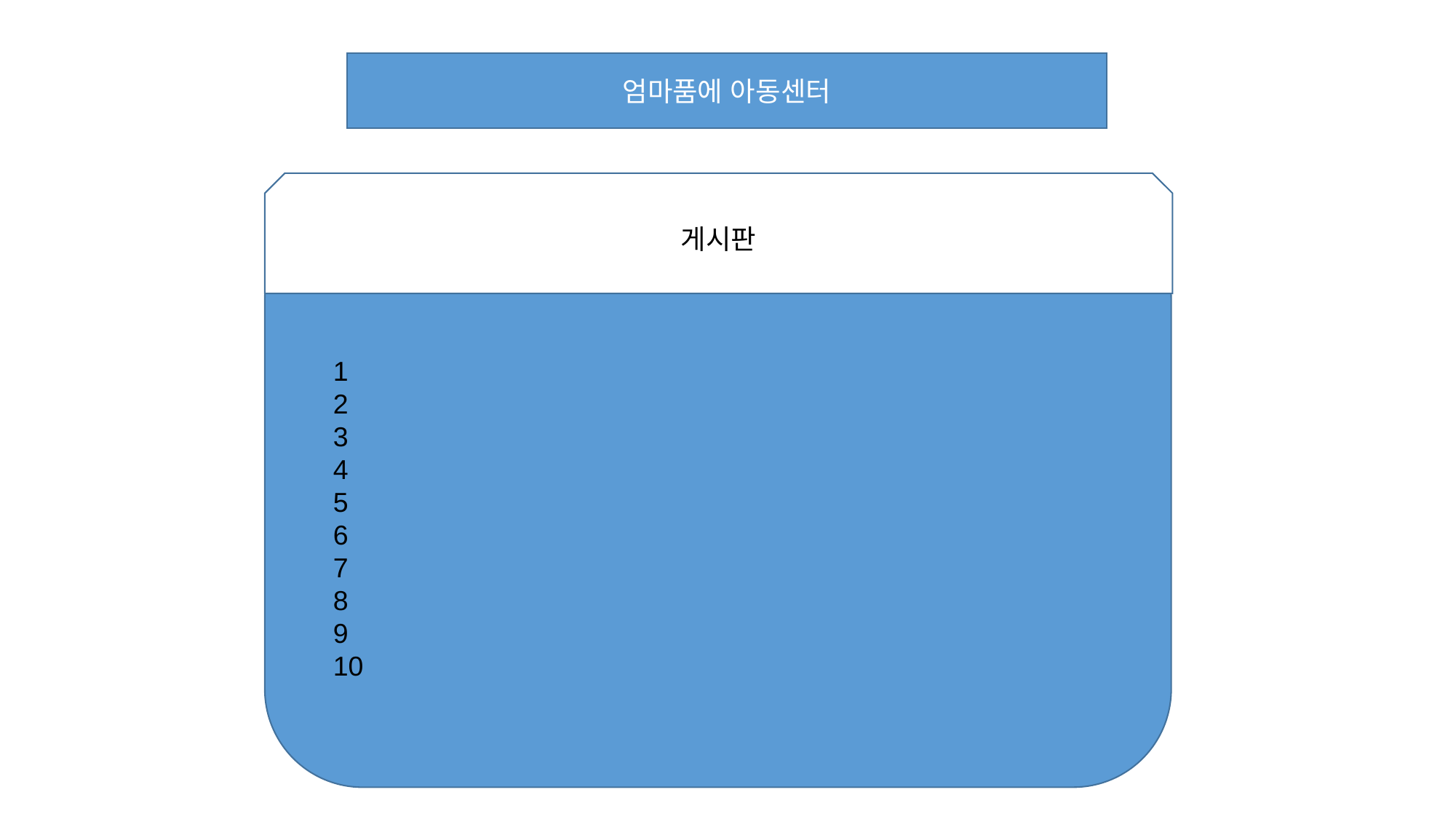

엄마품에 아동센터
게시판

1
2
3
4
5
6
7
8
9
10